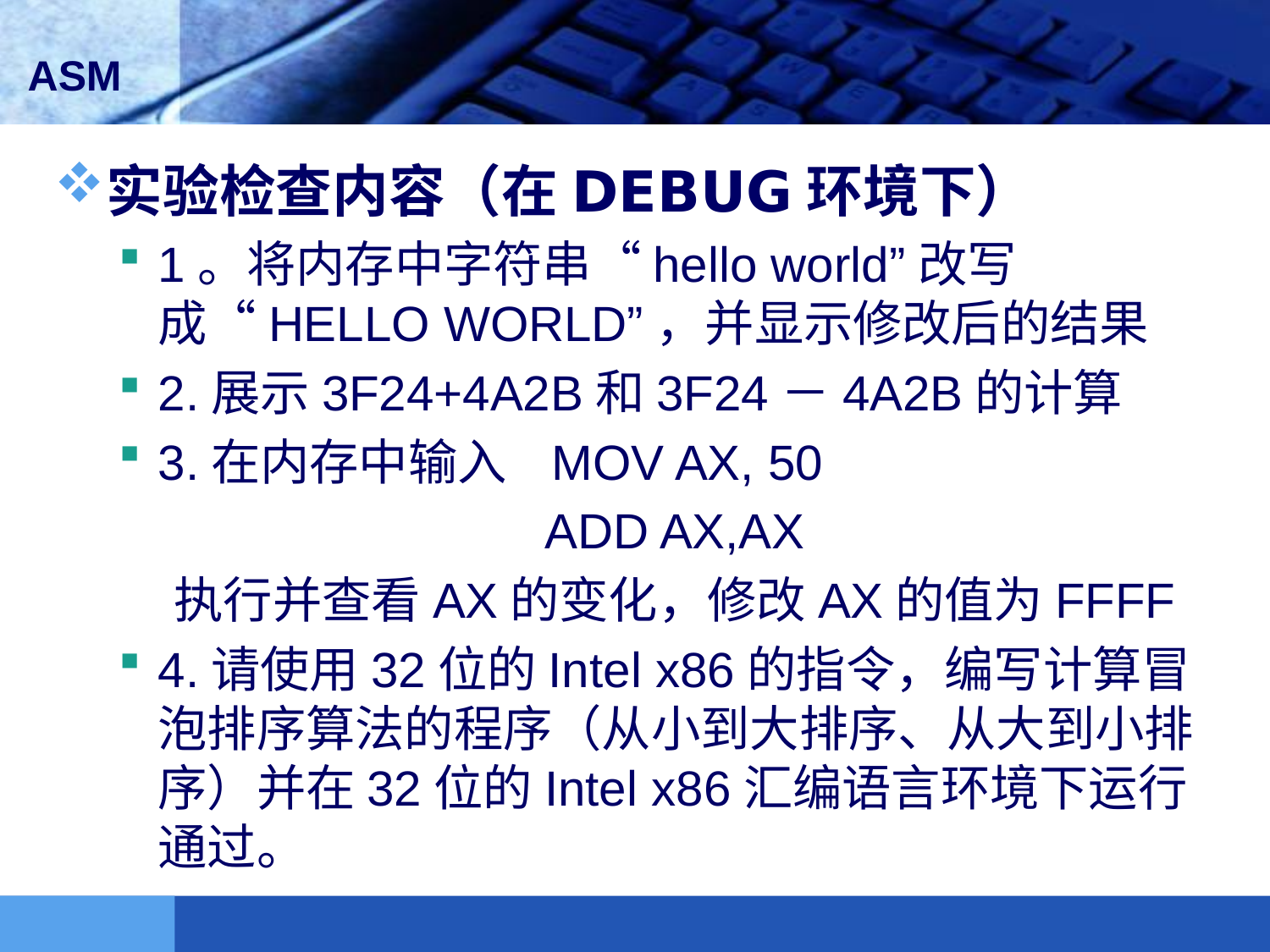

#
实验检查内容（在DEBUG环境下）
1。将内存中字符串“hello world”改写成“HELLO WORLD”，并显示修改后的结果
2.展示3F24+4A2B和3F24－4A2B的计算
3.在内存中输入   MOV AX, 50
                               ADD AX,AX
    执行并查看AX的变化，修改AX的值为FFFF
4.请使用32位的Intel x86的指令，编写计算冒泡排序算法的程序（从小到大排序、从大到小排序）并在32位的Intel x86汇编语言环境下运行通过。